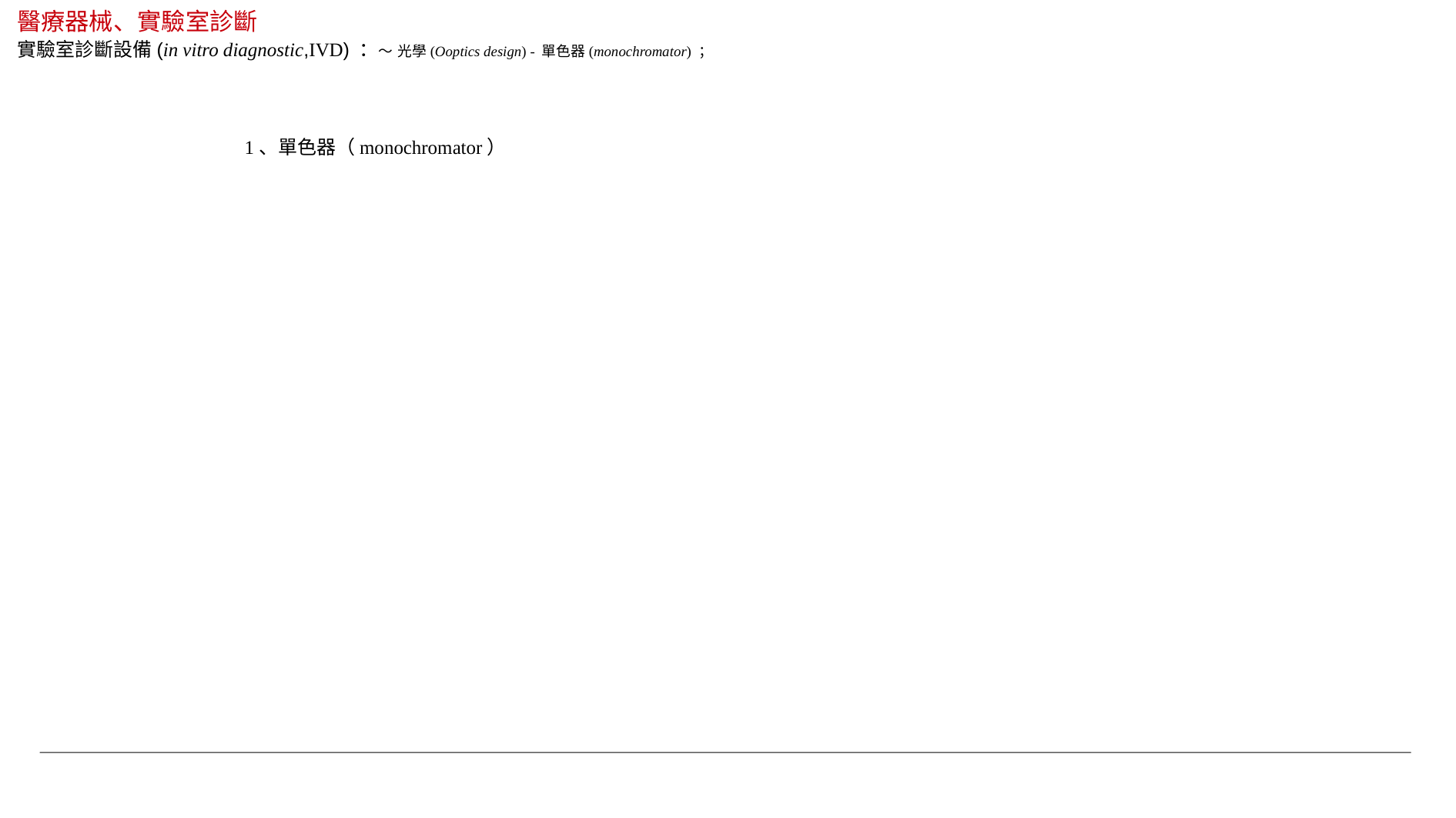

醫療器械、實驗室診斷
實驗室診斷設備(in vitro diagnostic,IVD) ：～ 光學(Ooptics design) - 單色器(monochromator) ；
1、單色器（monochromator）